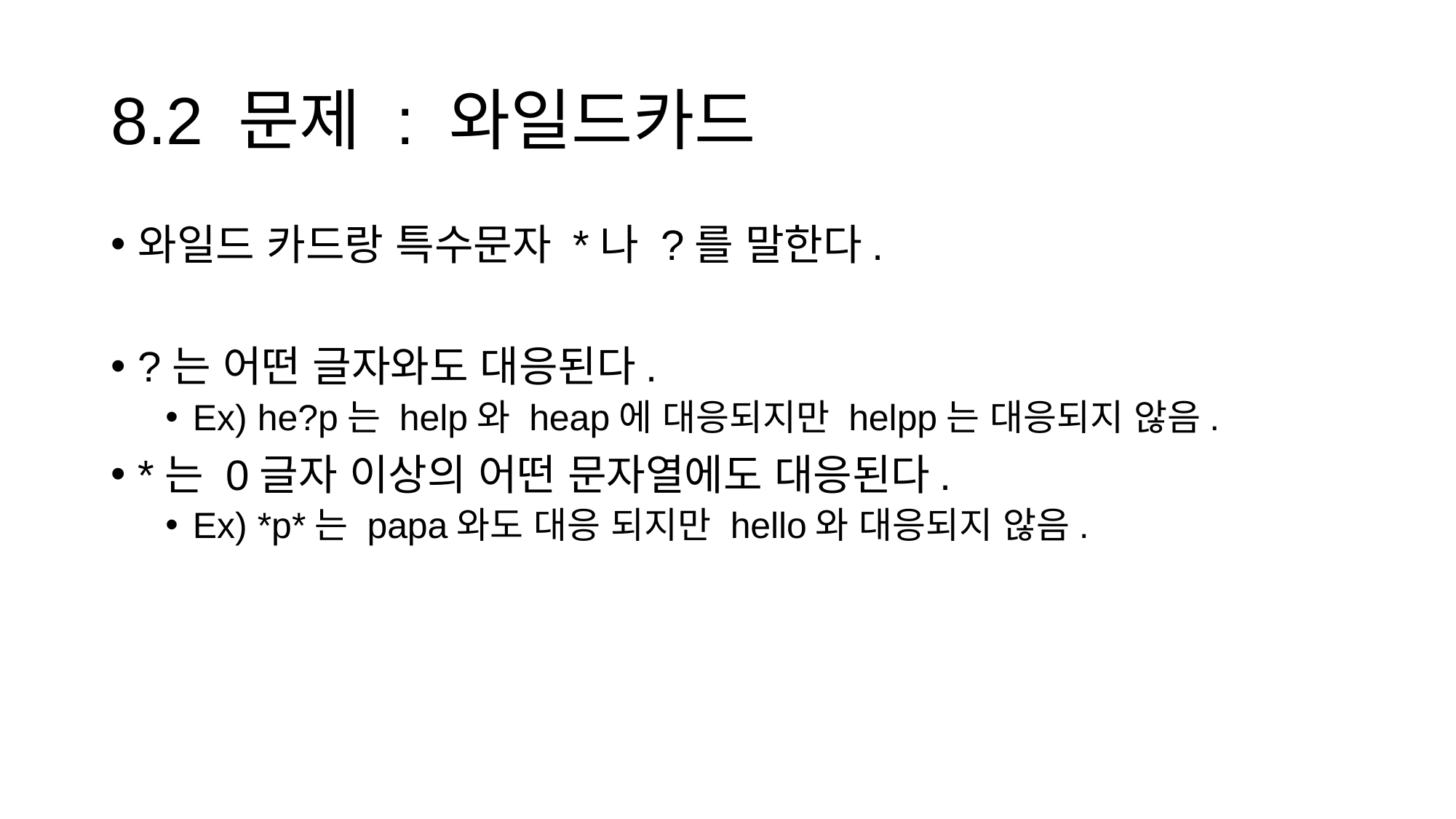

# 8.2 문제 : 와일드카드
와일드 카드랑 특수문자 *나 ?를 말한다.

?는 어떤 글자와도 대응된다.
Ex) he?p는 help와 heap에 대응되지만 helpp는 대응되지 않음.
*는 0글자 이상의 어떤 문자열에도 대응된다.
Ex) *p*는 papa와도 대응 되지만 hello와 대응되지 않음.